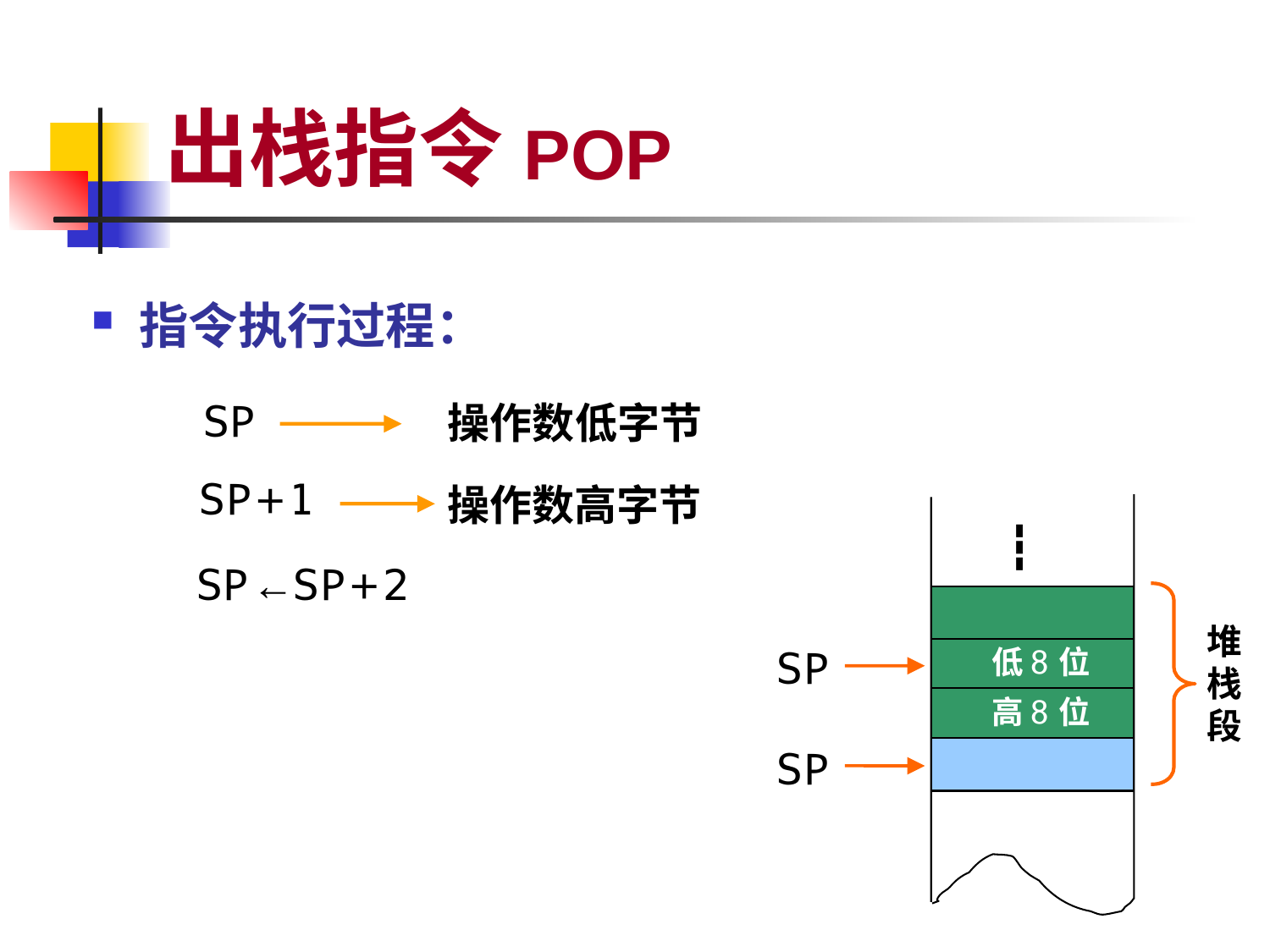

# 出栈指令POP
指令执行过程：
SP
操作数低字节

SP+1
操作数高字节

┇
SP←SP+2

堆栈段
SP
低8位

高8位

SP

64